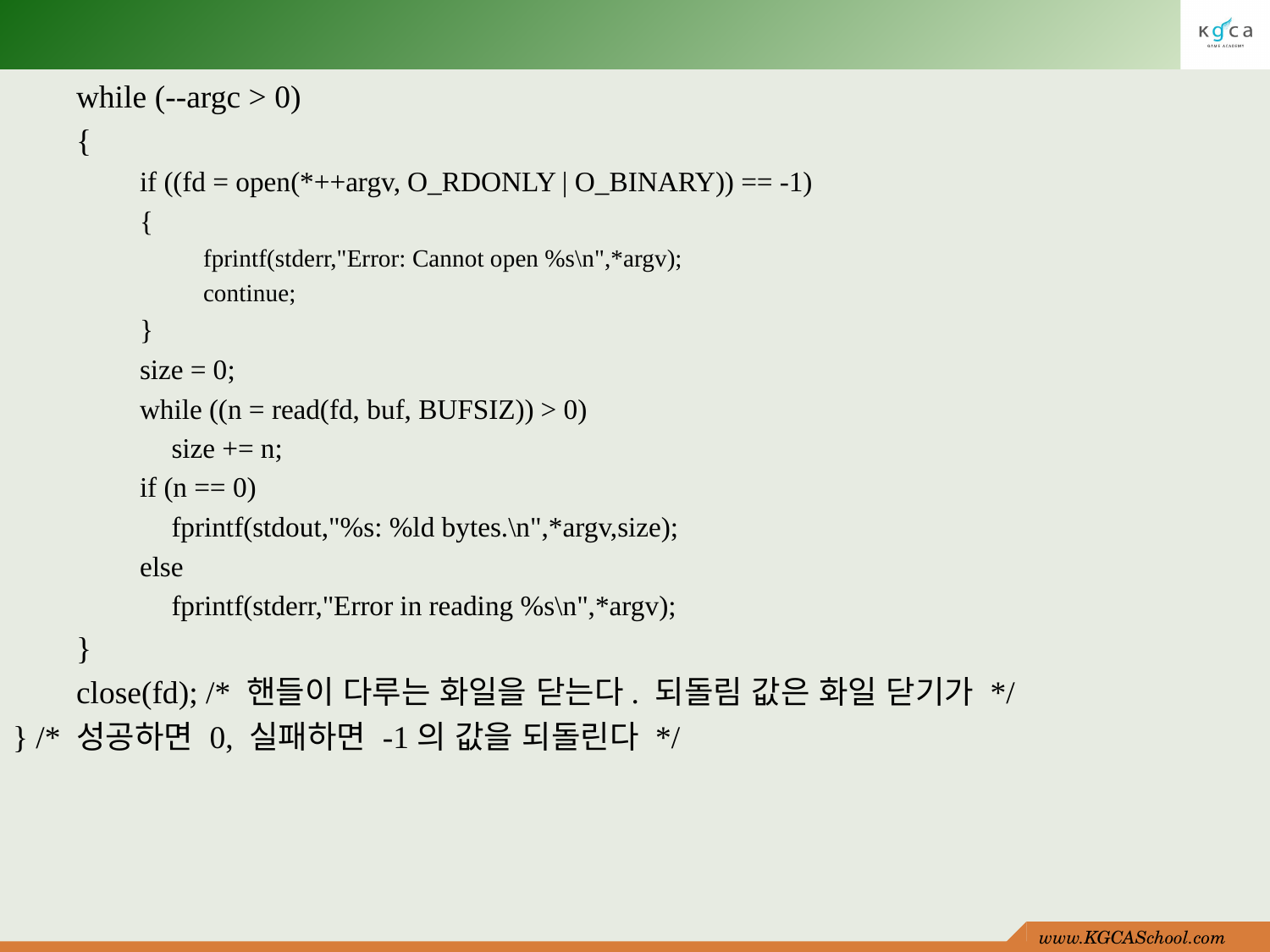

#
while (--argc > 0)
{
if ((fd = open(*++argv, O_RDONLY | O_BINARY)) == -1)
{
fprintf(stderr,"Error: Cannot open %s\n",*argv);
continue;
}
size = 0;
while ((n = read(fd, buf, BUFSIZ)) > 0)
	size += n;
if (n == 0)
	fprintf(stdout,"%s: %ld bytes.\n",*argv,size);
else
	fprintf(stderr,"Error in reading %s\n",*argv);
}
close(fd); /* 핸들이 다루는 화일을 닫는다. 되돌림 값은 화일 닫기가 */
} /* 성공하면 0, 실패하면 -1의 값을 되돌린다 */